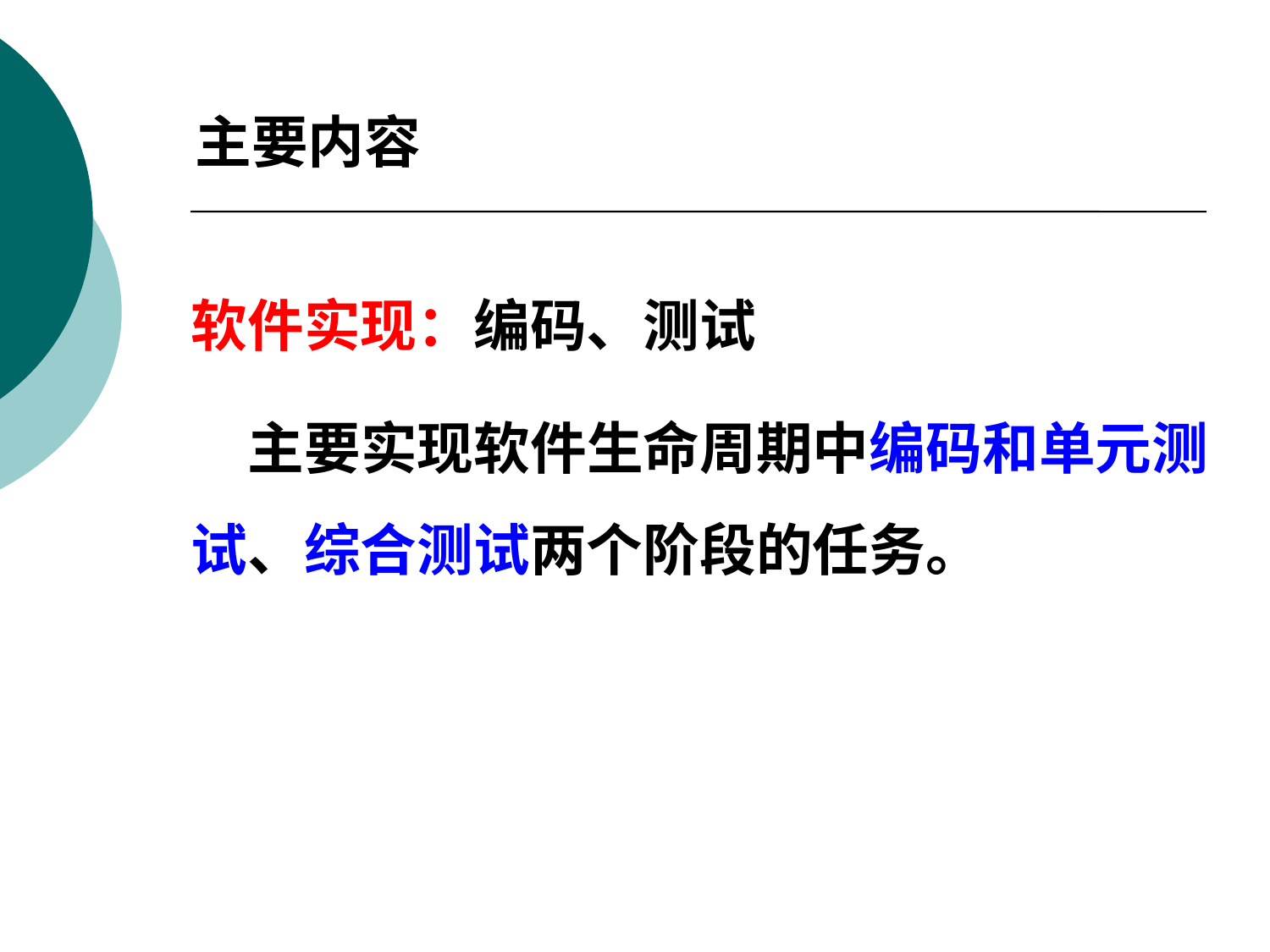

主要内容
软件实现：编码、测试
    主要实现软件生命周期中编码和单元测试、综合测试两个阶段的任务。